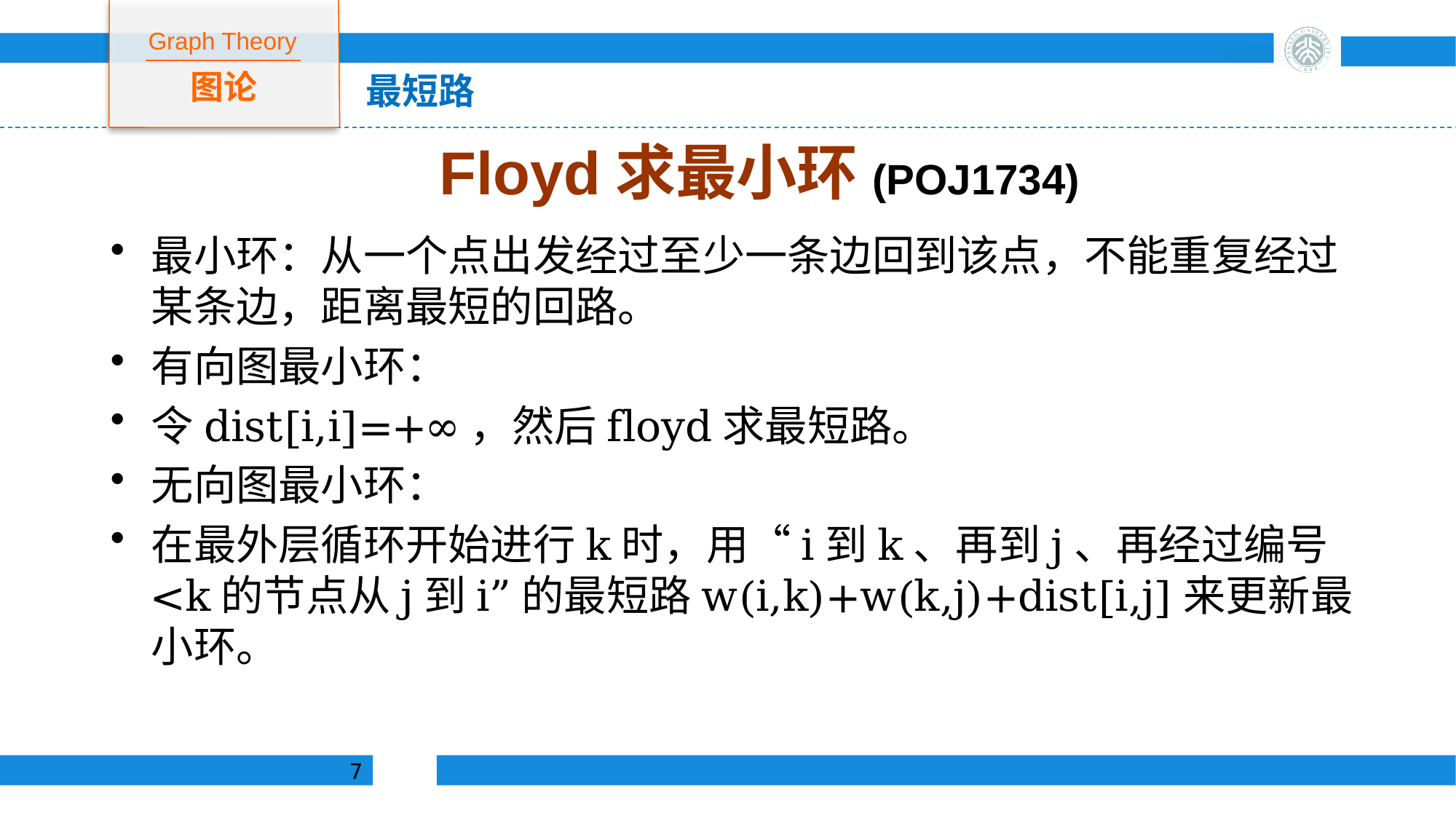

Graph Theory
图论
最短路
# Floyd求最小环(POJ1734)
最小环：从一个点出发经过至少一条边回到该点，不能重复经过某条边，距离最短的回路。
有向图最小环：
令dist[i,i]=+∞，然后floyd求最短路。
无向图最小环：
在最外层循环开始进行k时，用“i到k、再到j、再经过编号<k的节点从j到i”的最短路w(i,k)+w(k,j)+dist[i,j]来更新最小环。